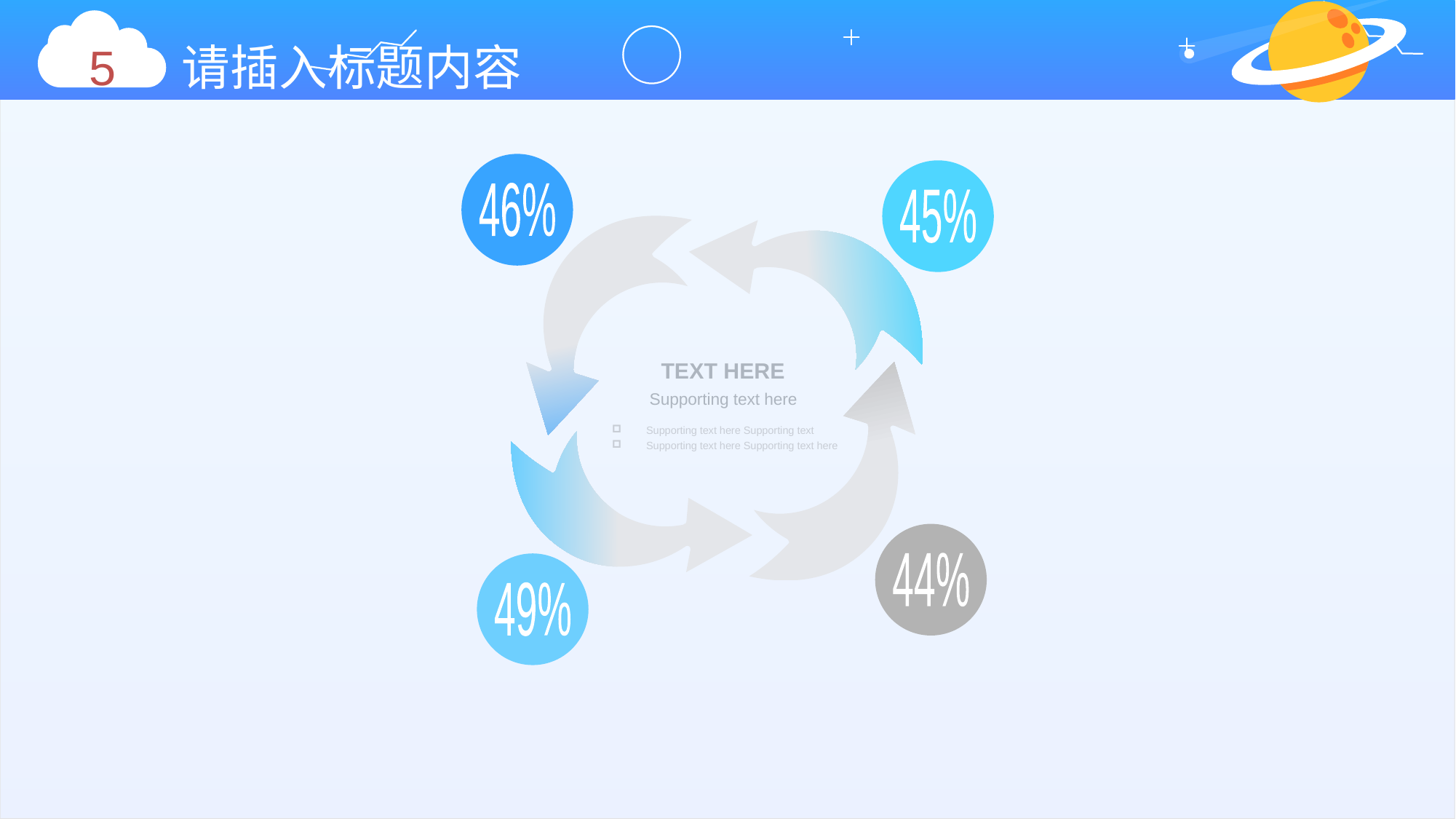

5    请插入标题内容

46%
45%

TEXT HERE
Supporting text here

Supporting text here Supporting text
Supporting text here Supporting text here

44%

49%